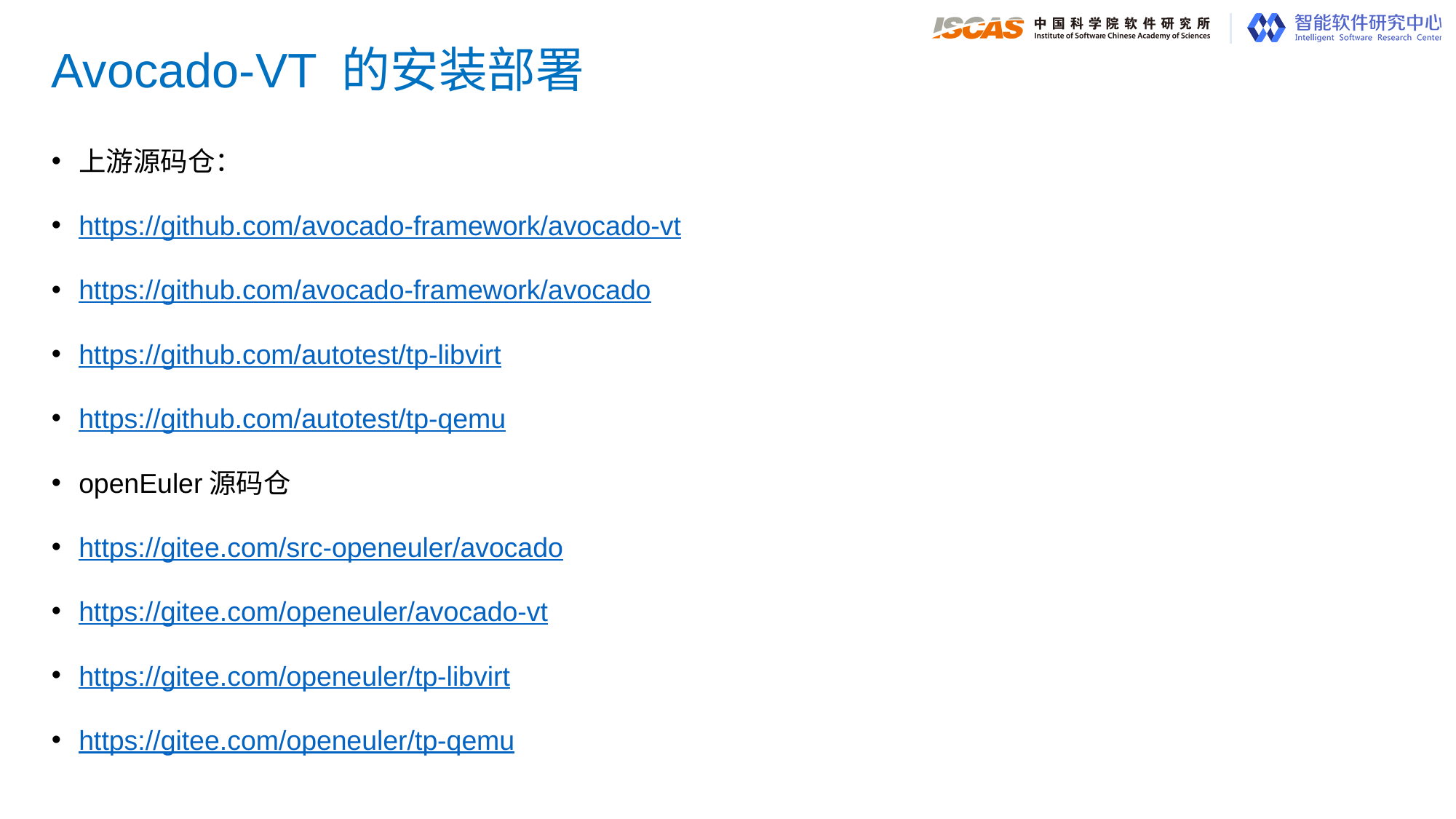

# Avocado-VT 的安装部署
上游源码仓：
https://github.com/avocado-framework/avocado-vt
https://github.com/avocado-framework/avocado
https://github.com/autotest/tp-libvirt
https://github.com/autotest/tp-qemu
openEuler源码仓
https://gitee.com/src-openeuler/avocado
https://gitee.com/openeuler/avocado-vt
https://gitee.com/openeuler/tp-libvirt
https://gitee.com/openeuler/tp-qemu